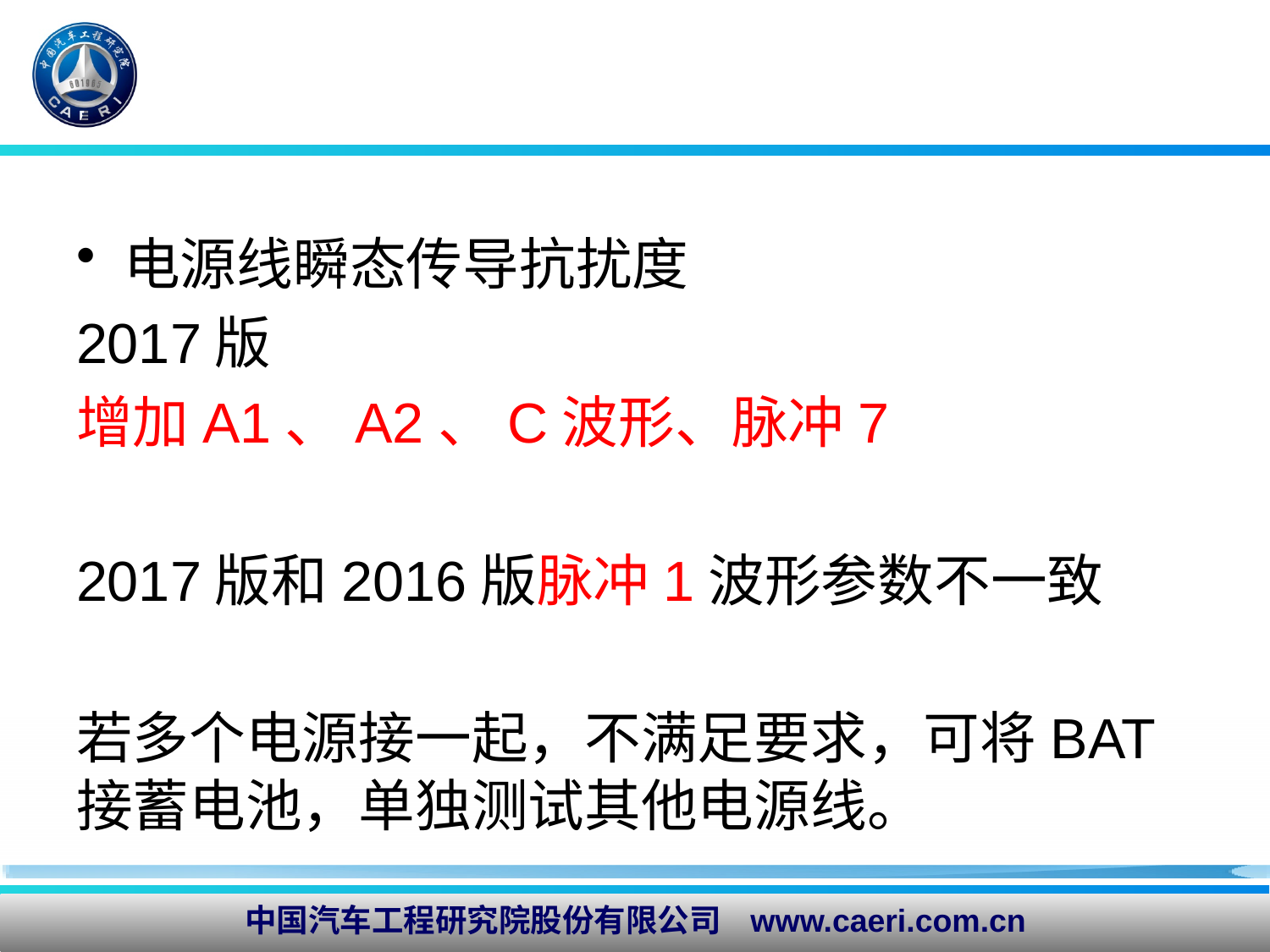

电源线瞬态传导抗扰度
2017版
增加A1、A2、C波形、脉冲7

2017版和2016版脉冲1波形参数不一致

若多个电源接一起，不满足要求，可将BAT接蓄电池，单独测试其他电源线。